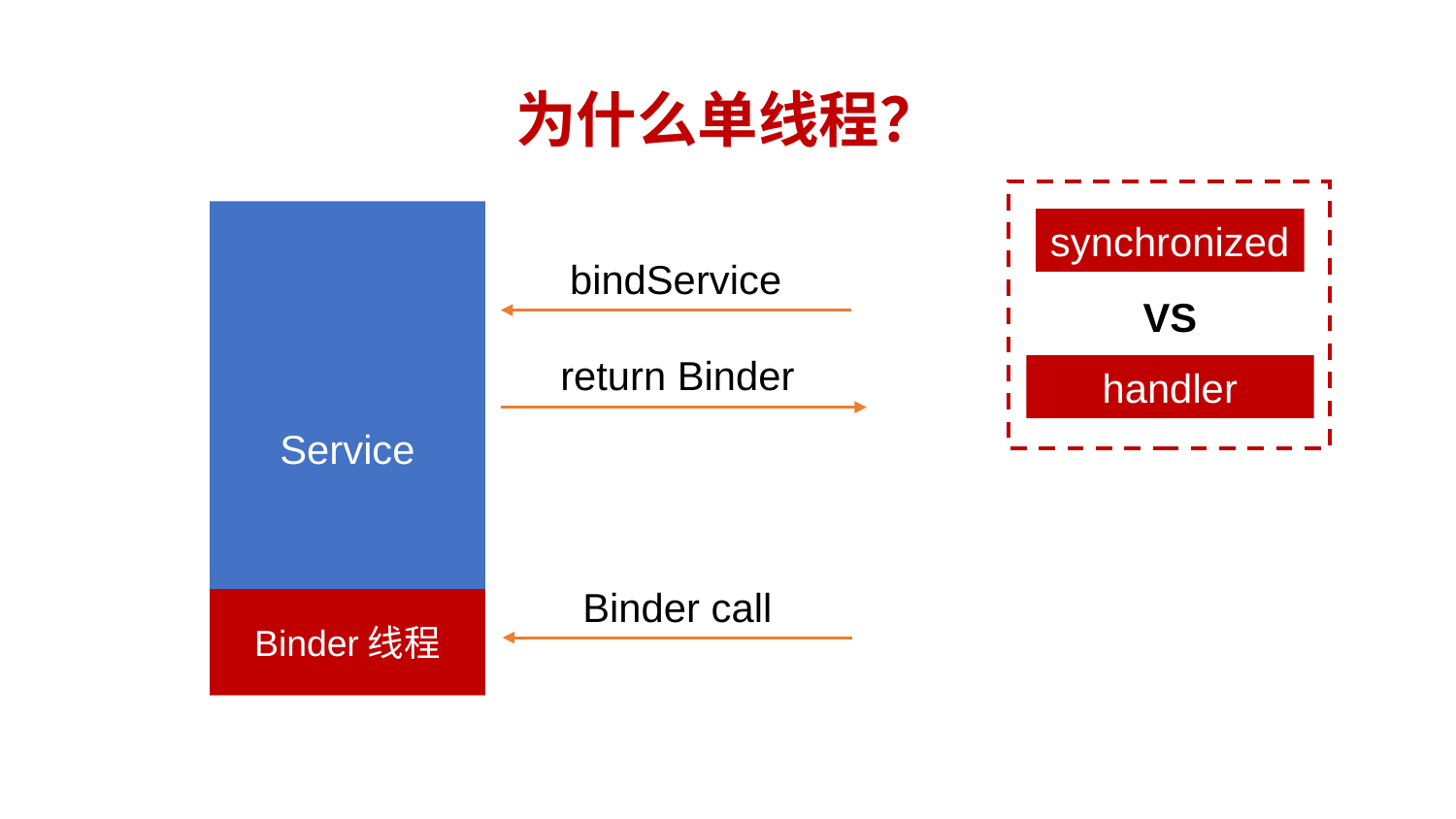

# 为什么单线程？

Service
synchronized
bindService
VS
return Binder
handler
Binder call
Binder线程